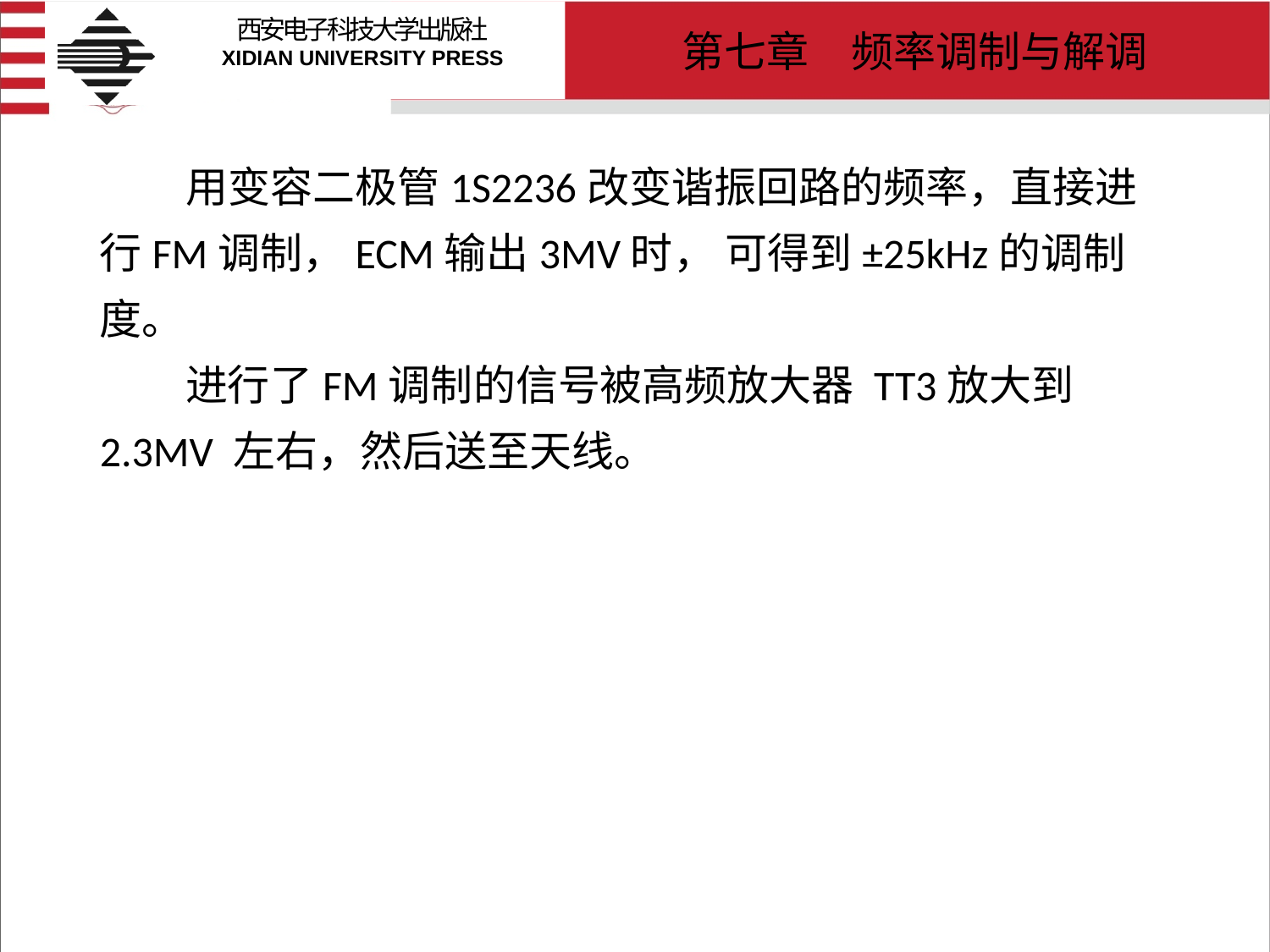

# 用变容二极管1S2236改变谐振回路的频率，直接进行FM调制，ECM输出3MV时， 可得到±25kHz的调制度。 进行了FM调制的信号被高频放大器 TT3放大到2.3MV 左右，然后送至天线。